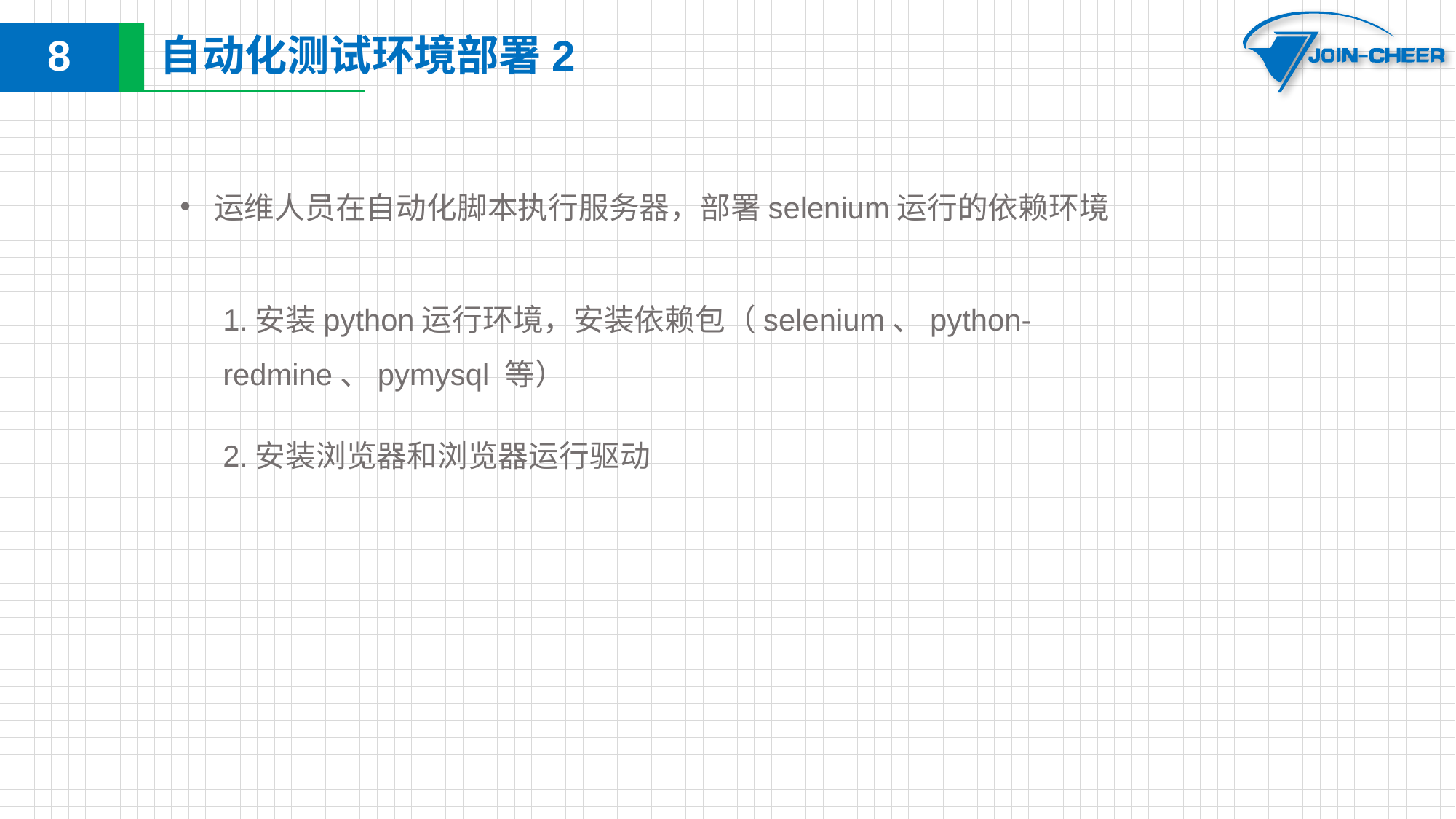

# 自动化测试环境部署2
8
运维人员在自动化脚本执行服务器，部署selenium运行的依赖环境
1.安装python运行环境，安装依赖包（selenium、python-redmine、pymysql 等）
2.安装浏览器和浏览器运行驱动